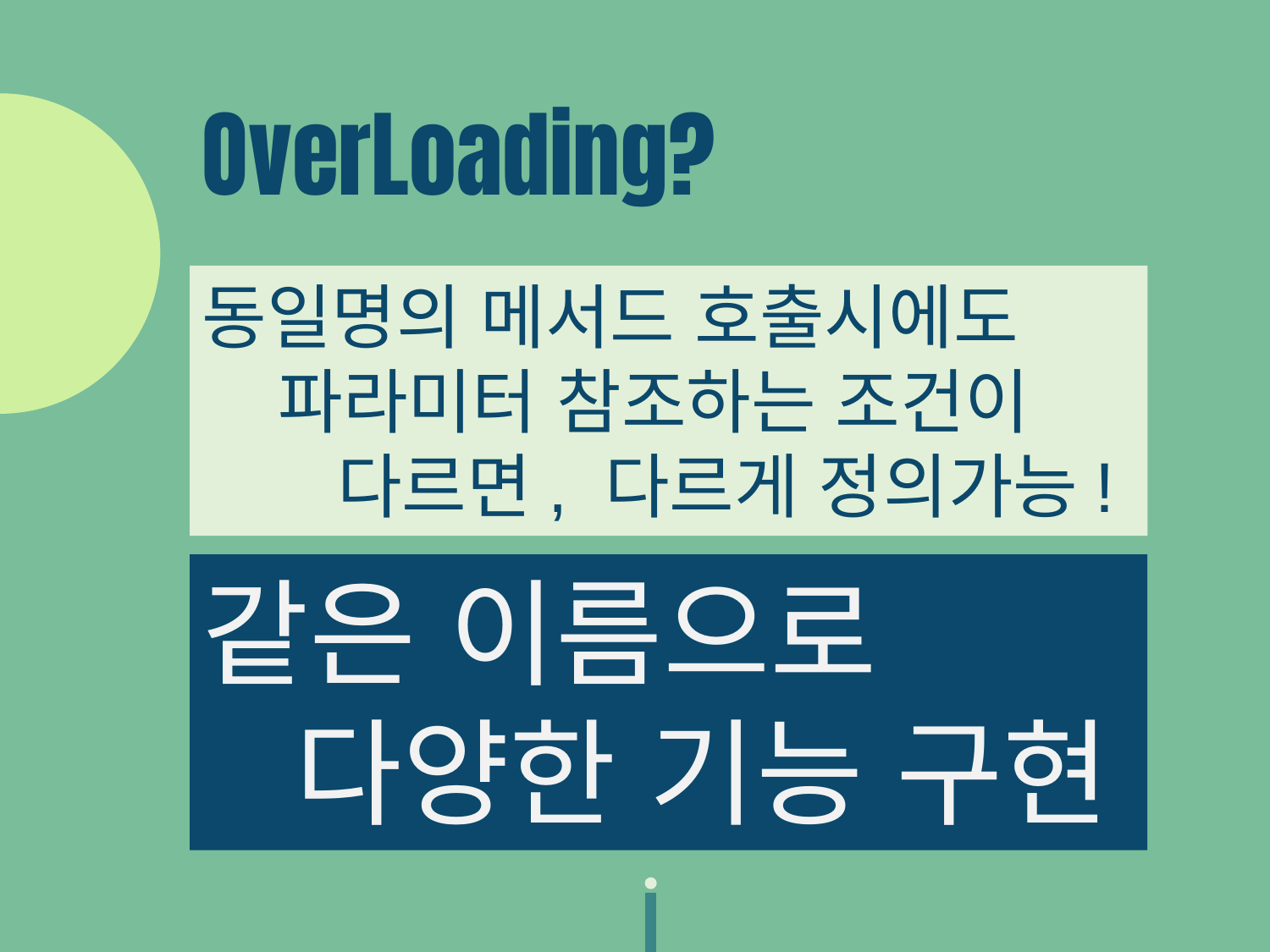

OverLoading?

동일명의 메서드 호출시에도
   파라미터 참조하는 조건이
      다르면, 다르게 정의가능!
같은 이름으로
  다양한 기능 구현